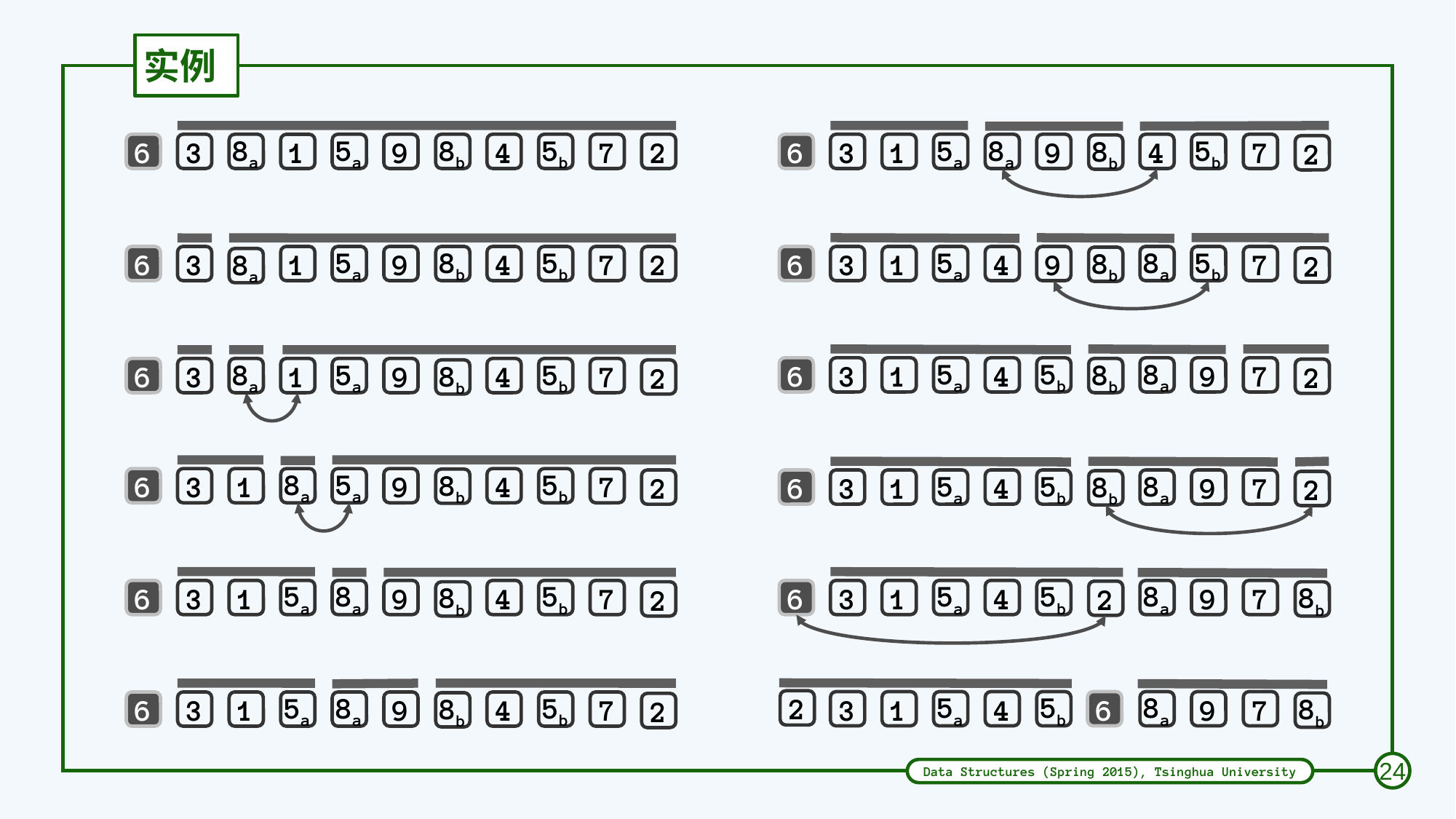

# 实例

6
3
1
5a
8a
9
4
5b
7
6
3
8a
5a
9
8b
4
5b
7
2
1
8b
2

8b
6
3
1
5a
9
4
5b
7
2
6
3
1
5a
4
9
8a
5b
7
8b
2
8a

6
3
1
5a
4
5b
8a
9
7
8b
6
3
1
5a
9
4
5b
7
8a
2
8b
2

6
3
1
8a
5a
9
4
5b
7
8b
6
3
1
5a
4
5b
8a
9
7
2
8b
2

6
3
1
5a
4
5b
8a
9
7
6
3
1
5a
8a
9
4
5b
7
2
8b
8b
2

2
3
1
5a
4
5b
6
8a
9
7
6
3
1
5a
8a
9
4
5b
7
8b
8b
2